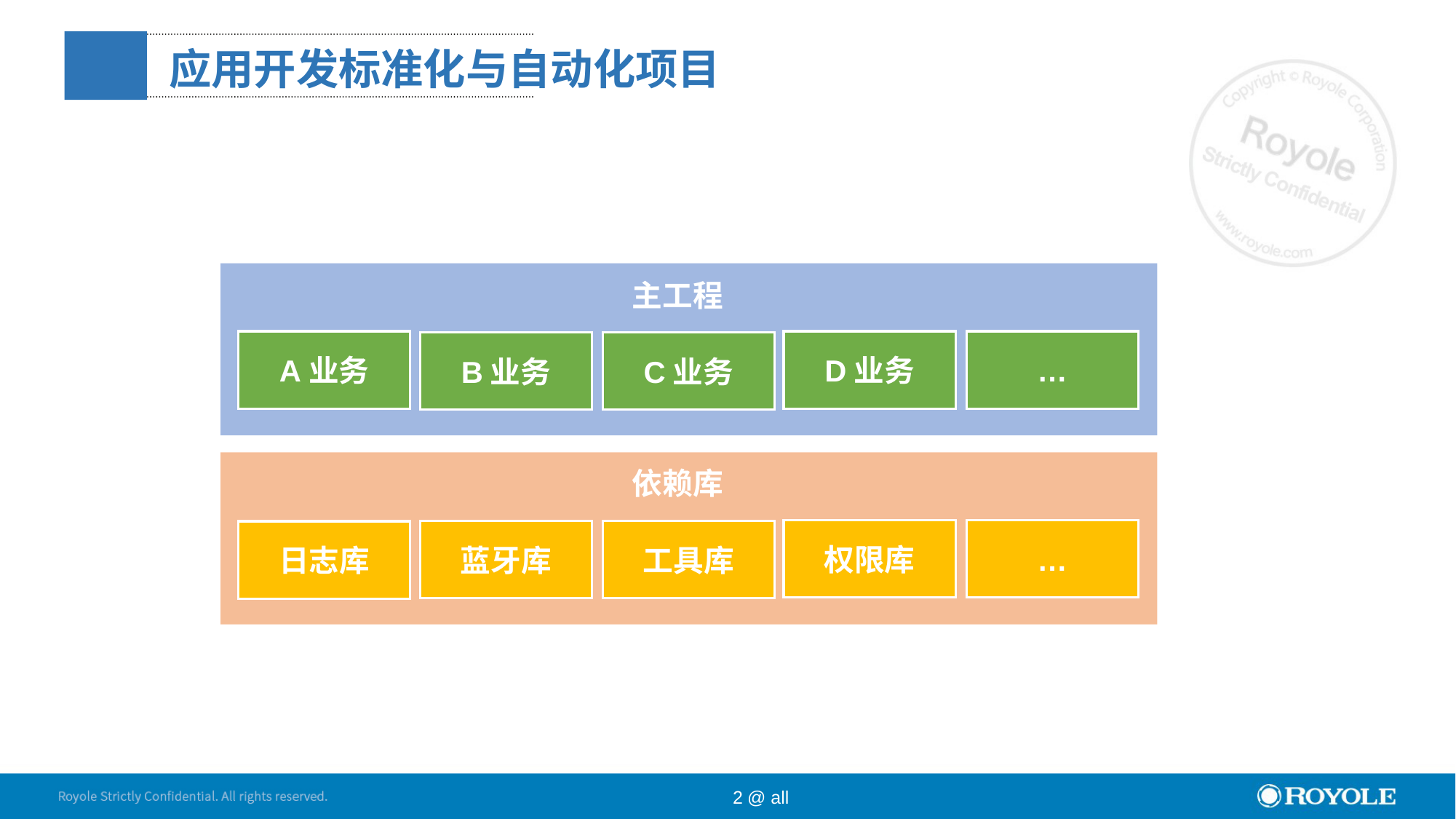

# 应用开发标准化与自动化项目

主工程
A业务
D业务
…
B业务
C业务

依赖库
权限库
…
蓝牙库
工具库
日志库
2